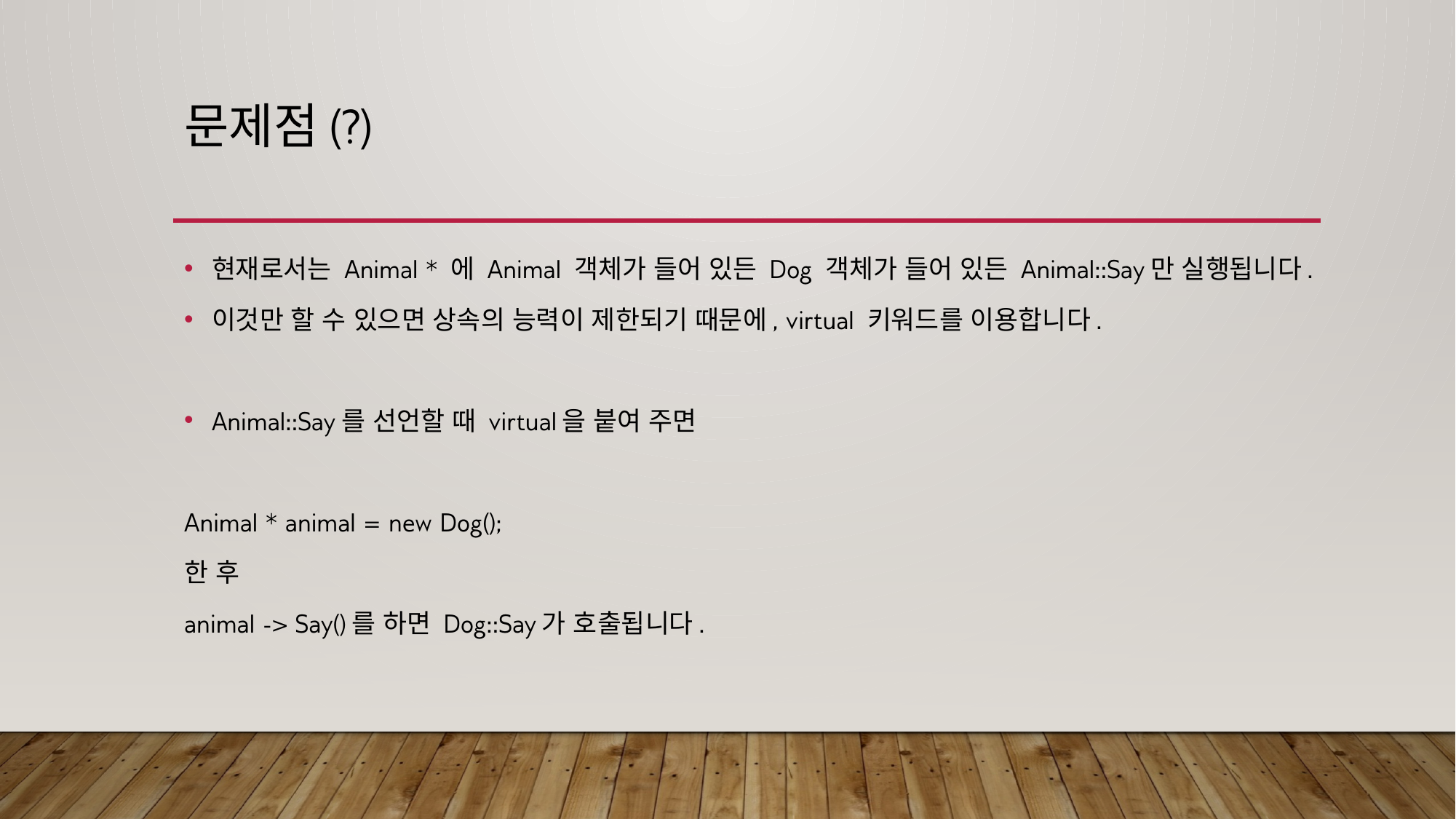

# 문제점(?)
현재로서는 Animal * 에 Animal 객체가 들어 있든 Dog 객체가 들어 있든 Animal::Say만 실행됩니다.
이것만 할 수 있으면 상속의 능력이 제한되기 때문에, virtual 키워드를 이용합니다.

Animal::Say를 선언할 때 virtual을 붙여 주면

Animal * animal = new Dog();
한 후
animal -> Say()를 하면 Dog::Say가 호출됩니다.